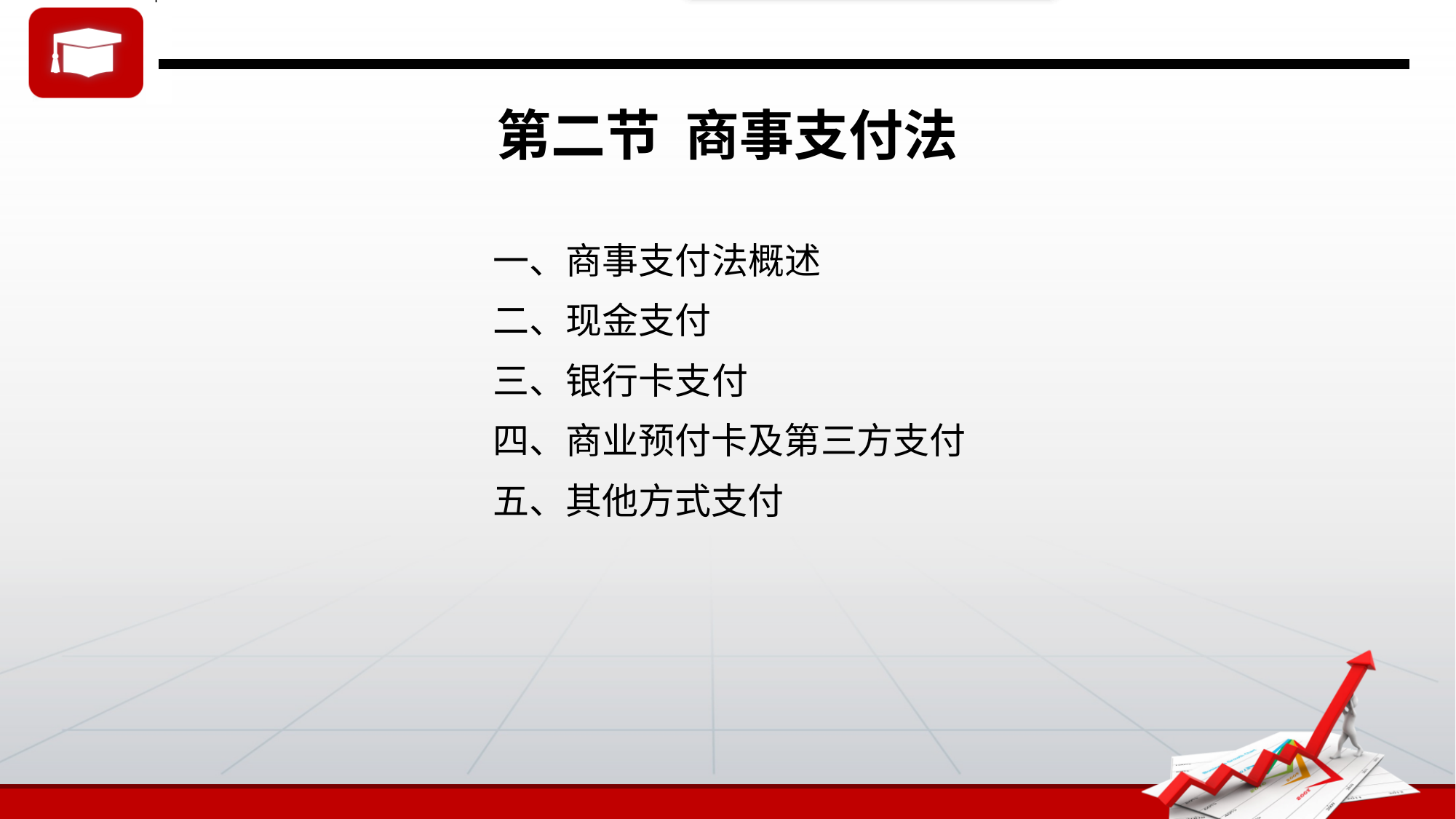

# 第二节  商事支付法
一、商事支付法概述
二、现金支付
三、银行卡支付
四、商业预付卡及第三方支付
五、其他方式支付